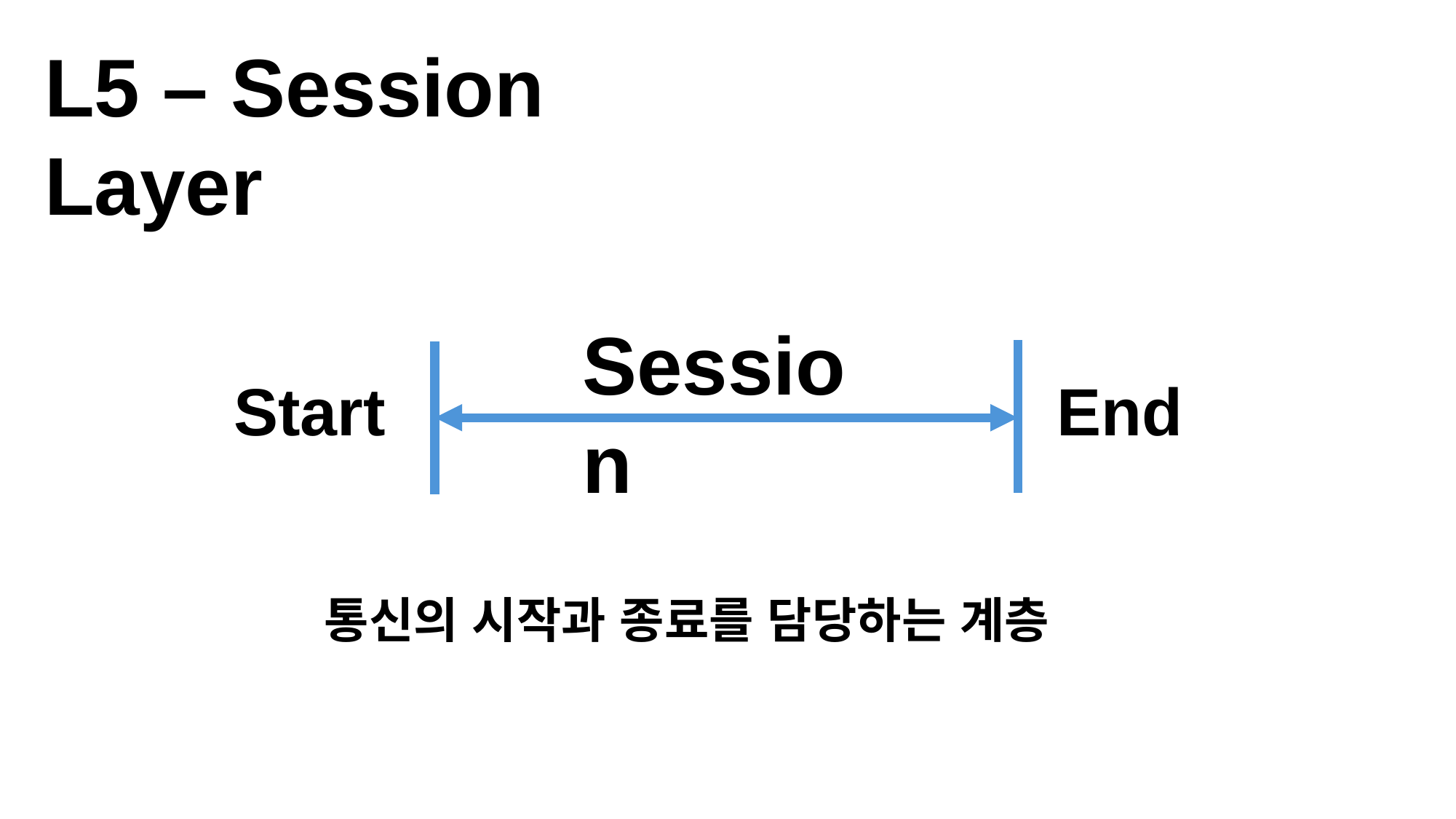

L5 – Session Layer
Session
Start
End
통신의 시작과 종료를 담당하는 계층